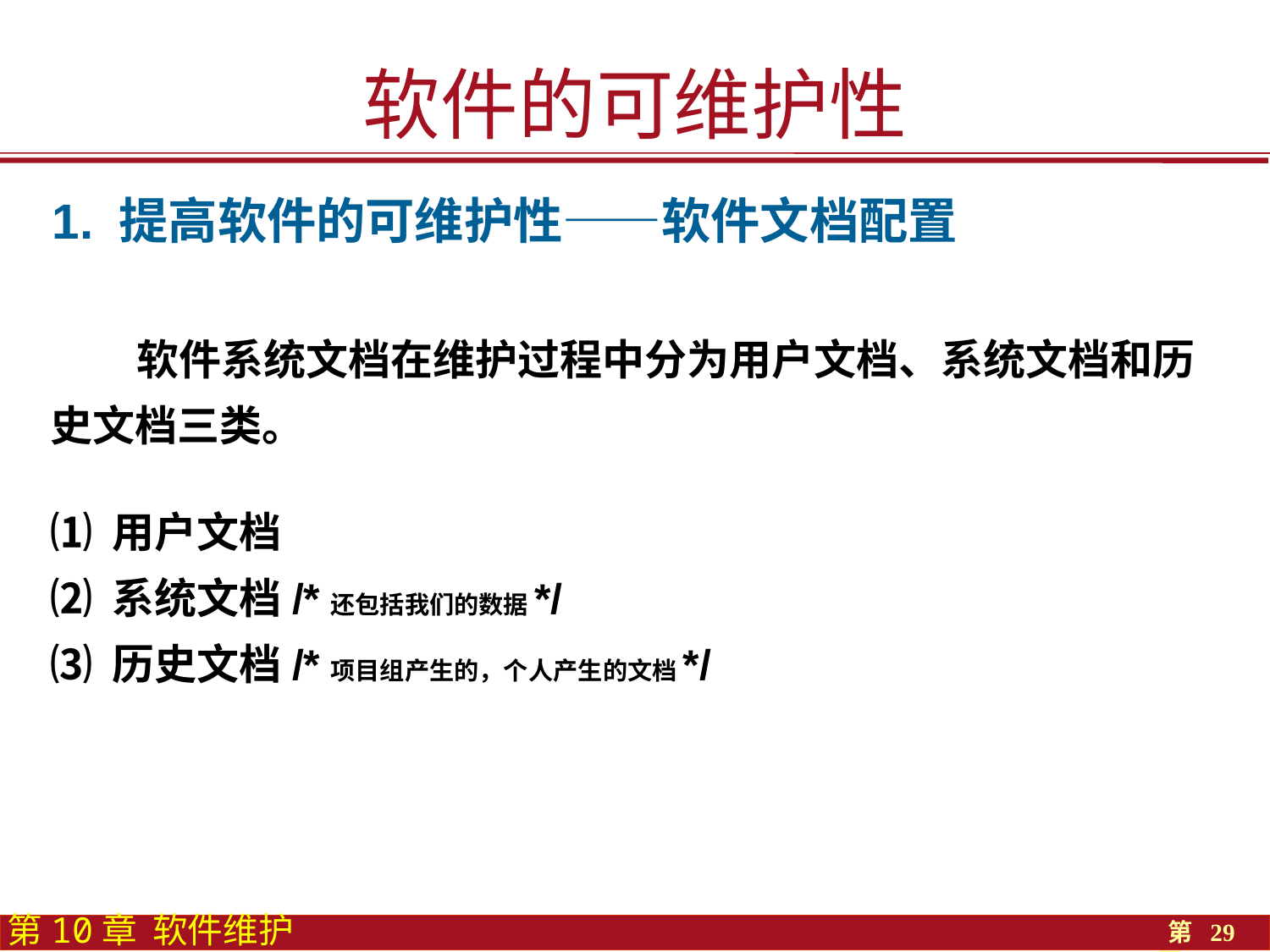

软件的可维护性
1. 提高软件的可维护性——软件文档配置
        软件系统文档在维护过程中分为用户文档、系统文档和历史文档三类。
⑴ 用户文档
⑵ 系统文档/*还包括我们的数据*/
⑶ 历史文档/*项目组产生的，个人产生的文档*/